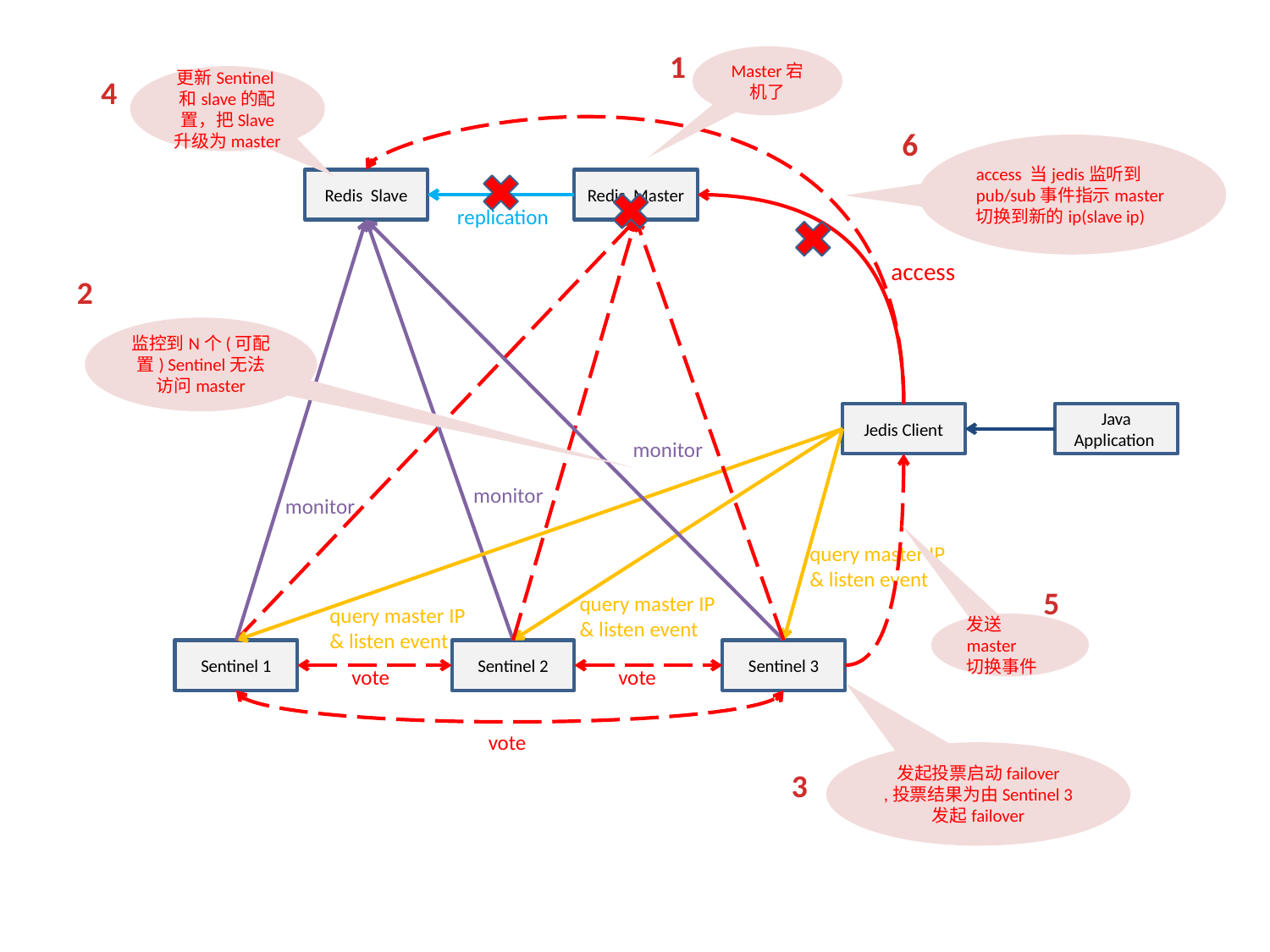

1
Master宕机了
4
更新Sentinel和slave的配置，把Slave 升级为master
6
access 当jedis监听到pub/sub事件指示master切换到新的ip(slave ip)

Redis  Master
Redis  Slave

replication

access
2
监控到N个(可配置) Sentinel无法访问master
Jedis Client
Java Application
monitor
monitor
monitor
query master IP
& listen event
5
query master IP & listen event
query master IP & listen event
发送master
切换事件
Sentinel 1
Sentinel 3
Sentinel 2
vote
vote
vote
发起投票启动failover
,投票结果为由Sentinel 3 发起failover
3